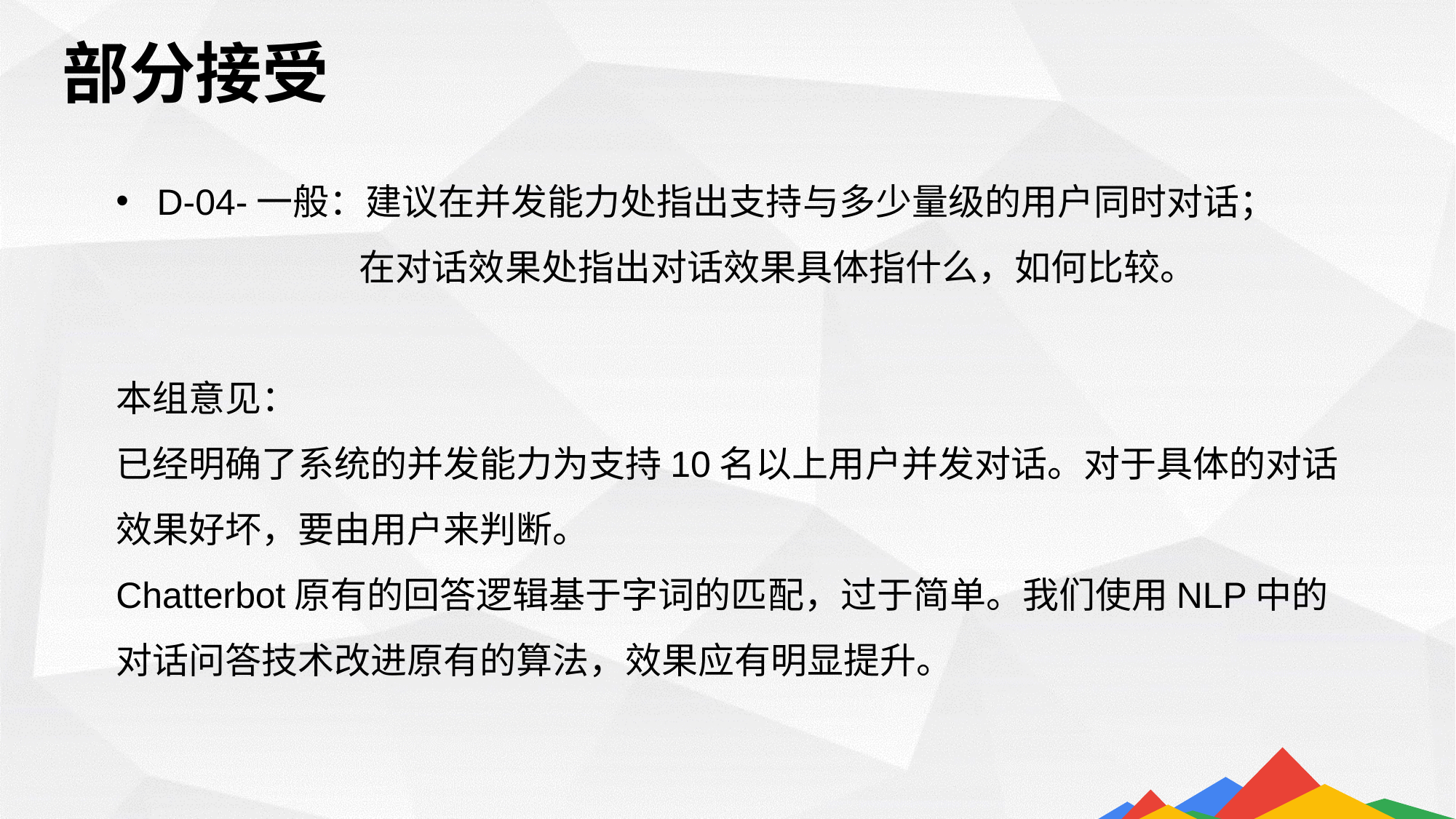

部分接受
D-04-一般：建议在并发能力处指出支持与多少量级的用户同时对话；
		  在对话效果处指出对话效果具体指什么，如何比较。

本组意见：
已经明确了系统的并发能力为支持10名以上用户并发对话。对于具体的对话效果好坏，要由用户来判断。
Chatterbot原有的回答逻辑基于字词的匹配，过于简单。我们使用NLP中的对话问答技术改进原有的算法，效果应有明显提升。